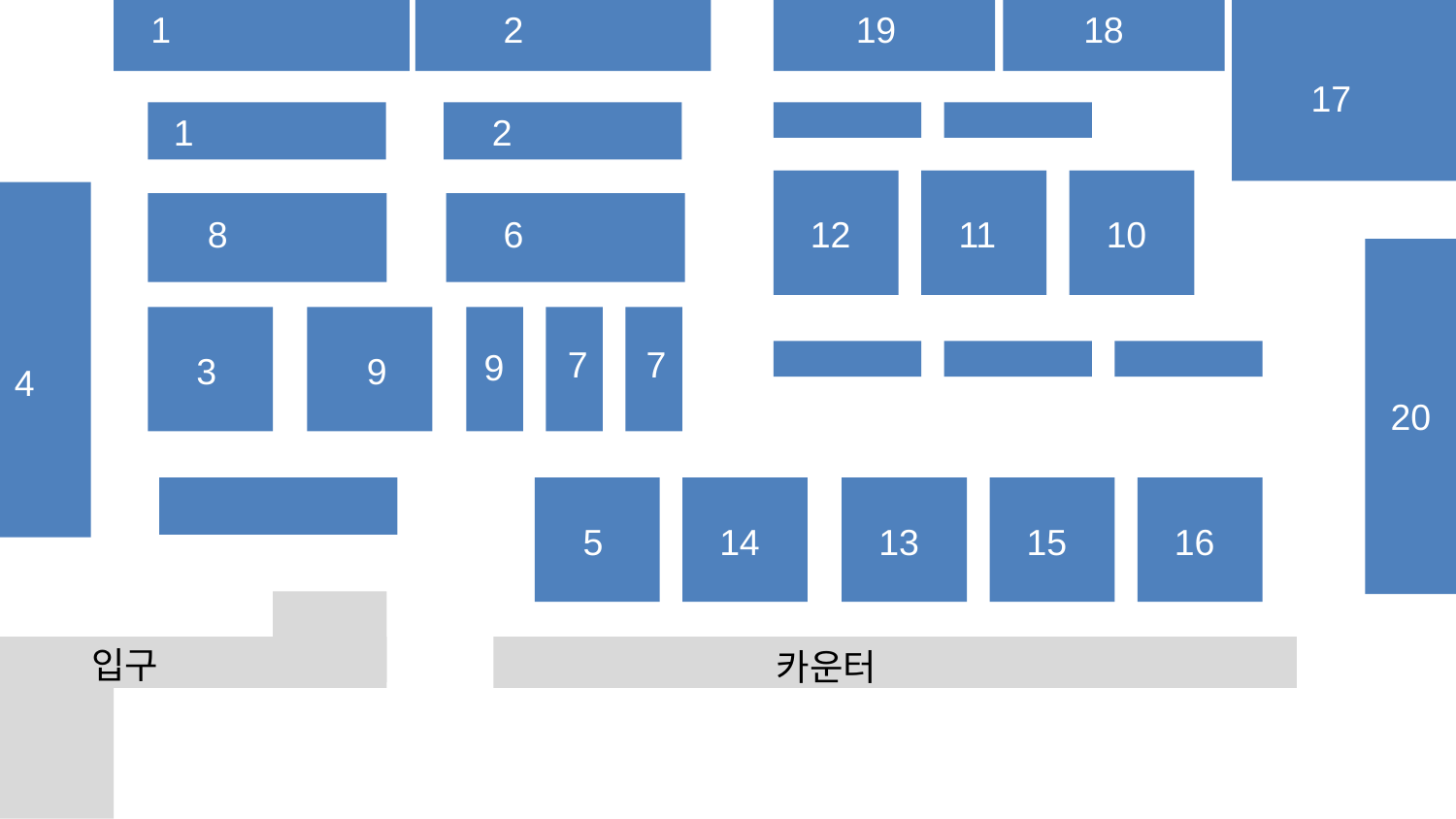

1

2

19

18

17

1

2

8
6
12
11
10

7
7
9

3
9

4
20

5
14
13
15
16

입구

카운터